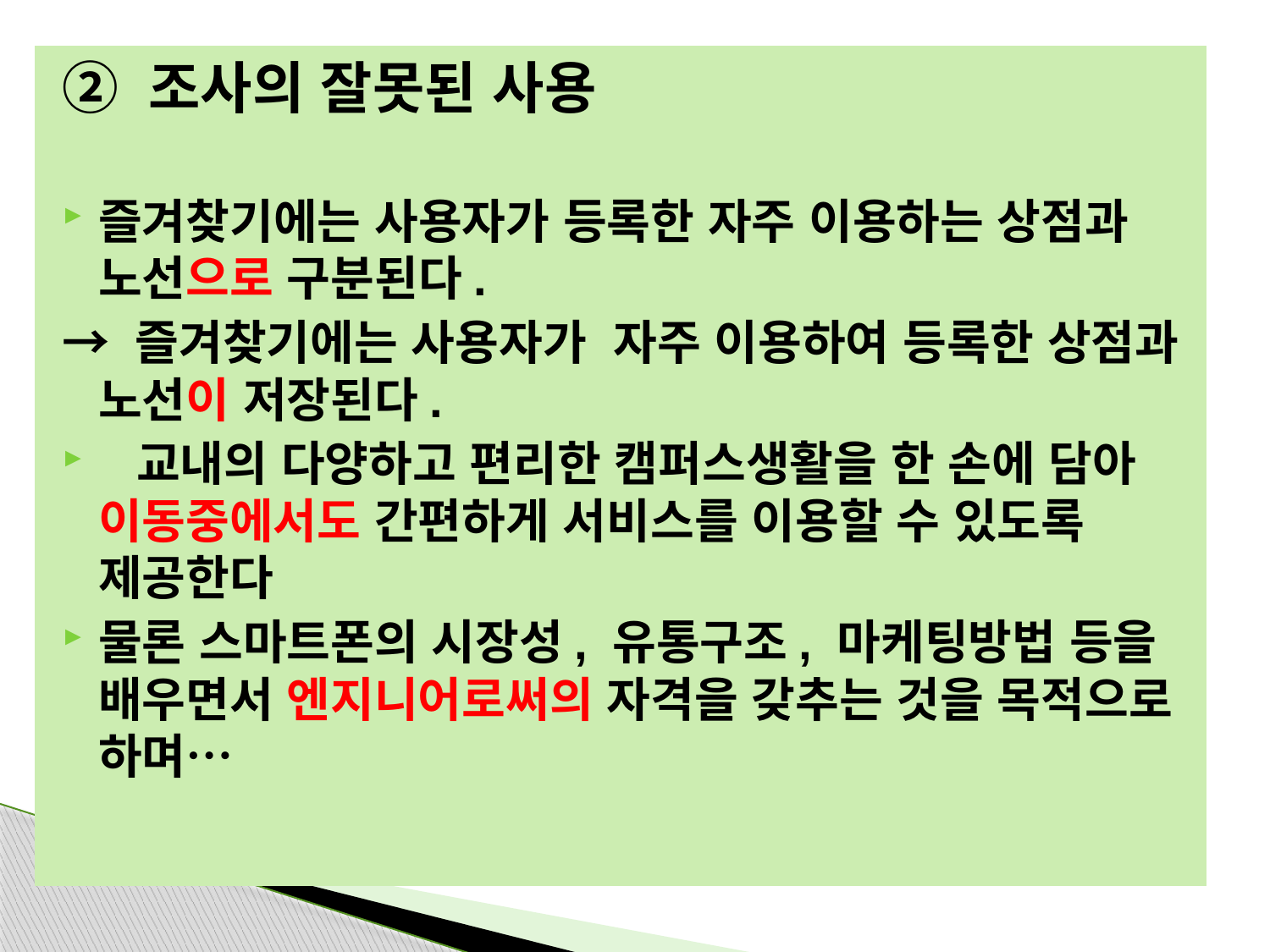

#
② 조사의 잘못된 사용

즐겨찾기에는 사용자가 등록한 자주 이용하는 상점과 노선으로 구분된다.
→ 즐겨찾기에는 사용자가  자주 이용하여 등록한 상점과 노선이 저장된다.
  교내의 다양하고 편리한 캠퍼스생활을 한 손에 담아 이동중에서도 간편하게 서비스를 이용할 수 있도록 제공한다
물론 스마트폰의 시장성, 유통구조, 마케팅방법 등을 배우면서 엔지니어로써의 자격을 갖추는 것을 목적으로 하며…